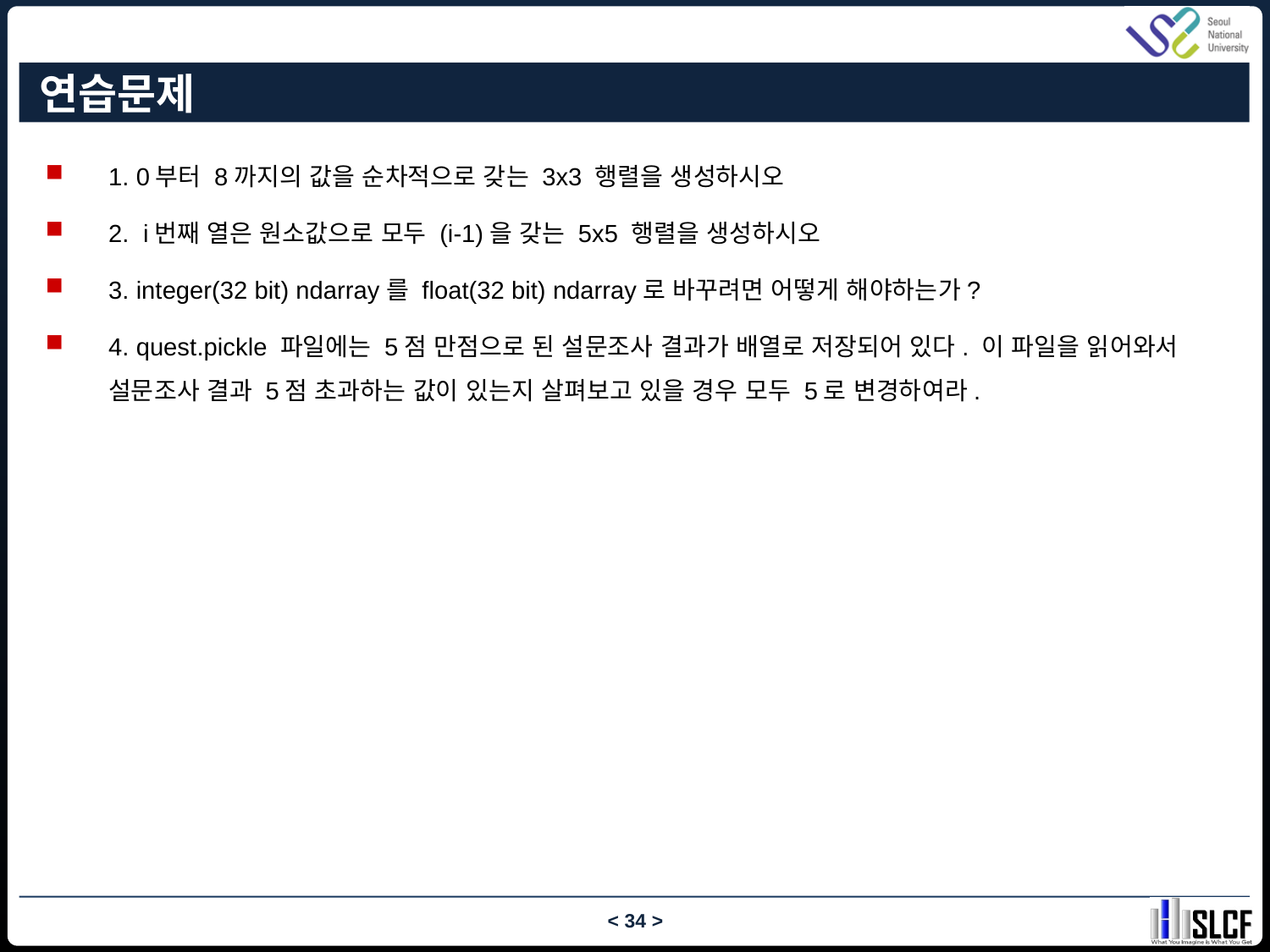

# 연습문제
1. 0부터 8까지의 값을 순차적으로 갖는 3x3 행렬을 생성하시오
2.  i번째 열은 원소값으로 모두 (i-1)을 갖는 5x5 행렬을 생성하시오
3. integer(32 bit) ndarray를 float(32 bit) ndarray로 바꾸려면 어떻게 해야하는가?
4. quest.pickle 파일에는 5점 만점으로 된 설문조사 결과가 배열로 저장되어 있다. 이 파일을 읽어와서 설문조사 결과 5점 초과하는 값이 있는지 살펴보고 있을 경우 모두 5로 변경하여라.